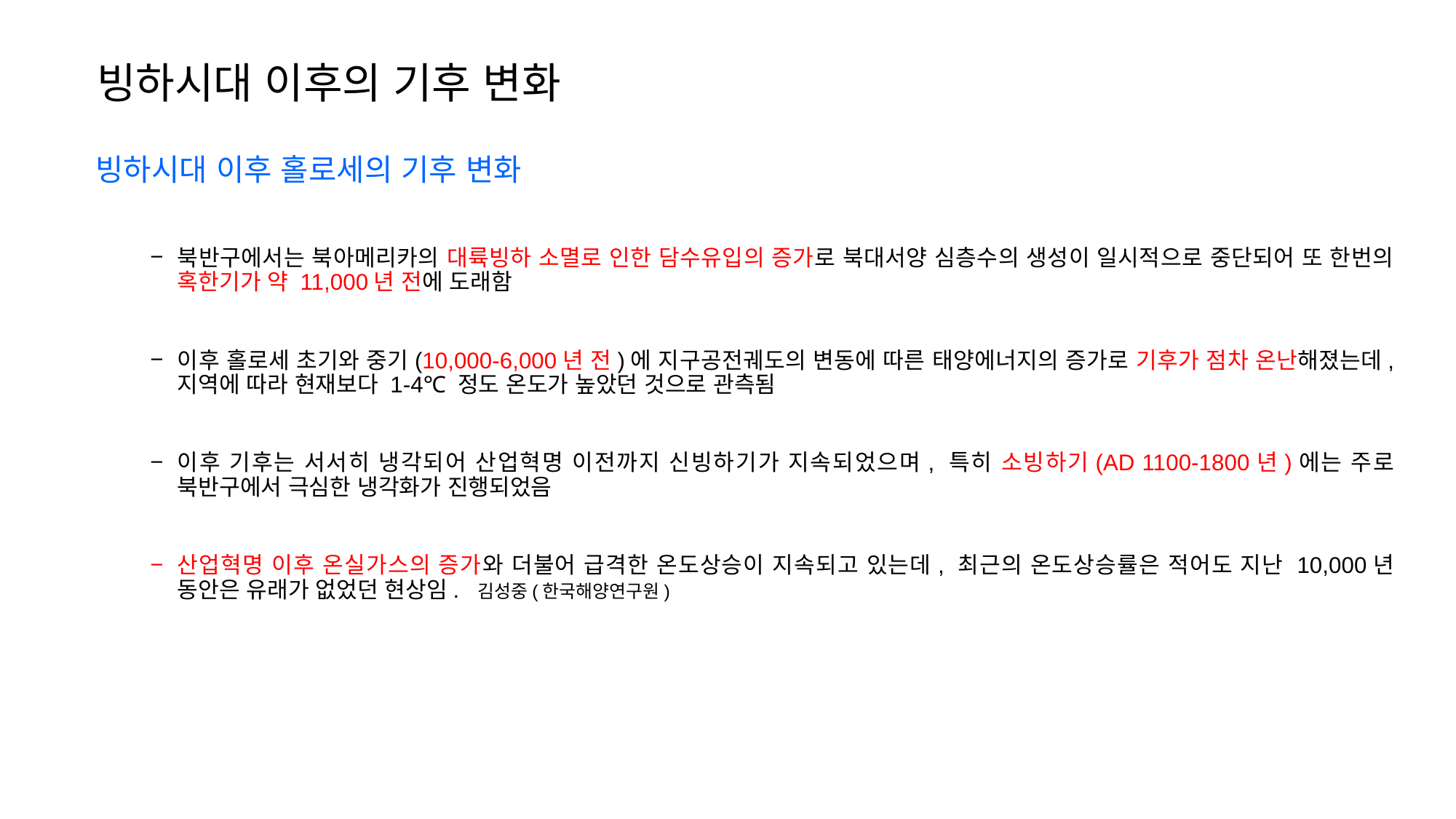

빙하시대 이후의 기후 변화
빙하시대 이후 홀로세의 기후 변화

북반구에서는 북아메리카의 대륙빙하 소멸로 인한 담수유입의 증가로 북대서양 심층수의 생성이 일시적으로 중단되어 또 한번의 혹한기가 약 11,000년 전에 도래함

이후 홀로세 초기와 중기(10,000-6,000년 전)에 지구공전궤도의 변동에 따른 태양에너지의 증가로 기후가 점차 온난해졌는데, 지역에 따라 현재보다 1-4℃ 정도 온도가 높았던 것으로 관측됨

이후 기후는 서서히 냉각되어 산업혁명 이전까지 신빙하기가 지속되었으며, 특히 소빙하기(AD 1100-1800년)에는 주로 북반구에서 극심한 냉각화가 진행되었음

산업혁명 이후 온실가스의 증가와 더불어 급격한 온도상승이 지속되고 있는데, 최근의 온도상승률은 적어도 지난 10,000년 동안은 유래가 없었던 현상임.  김성중(한국해양연구원)